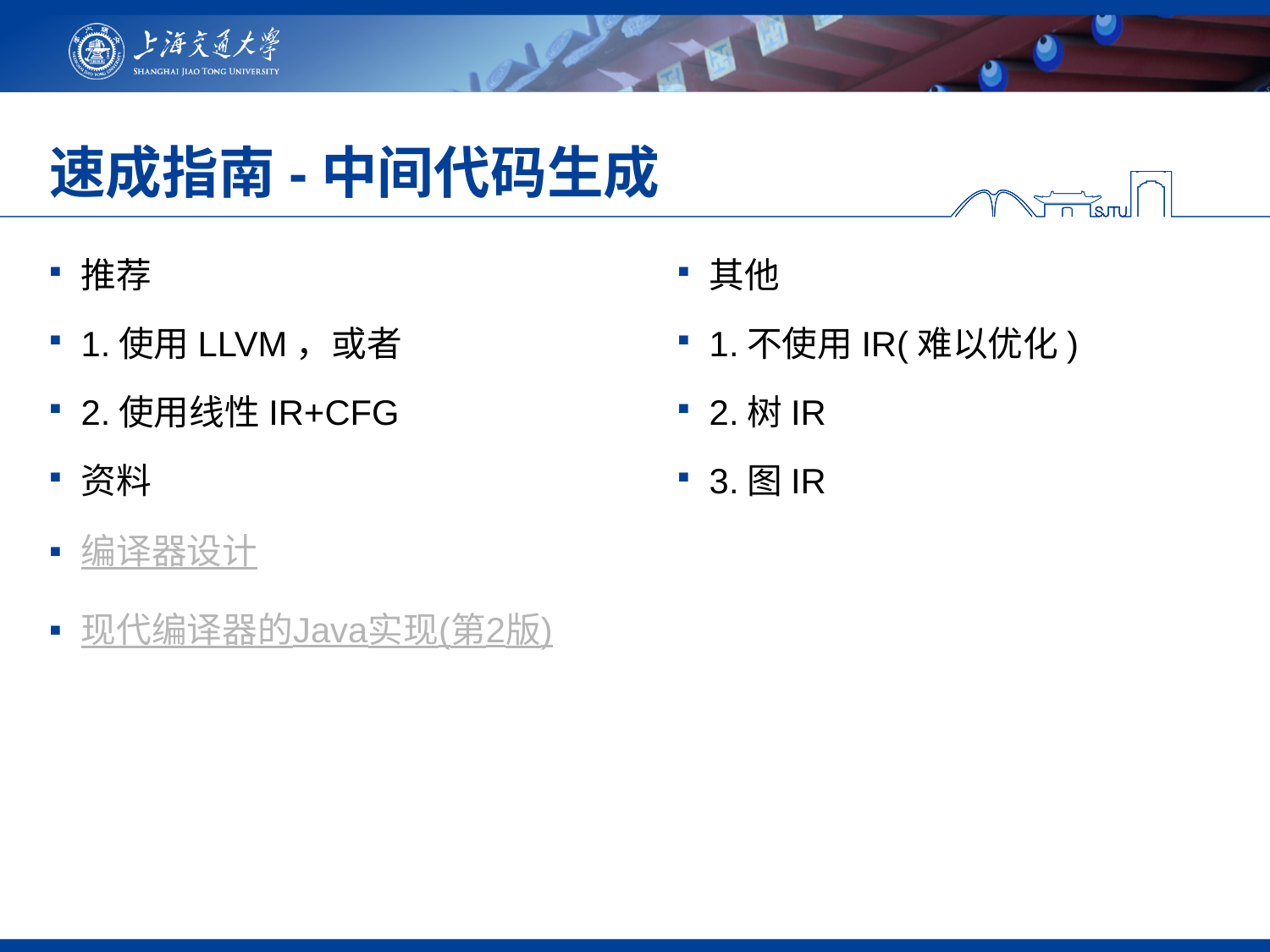

# 速成指南-中间代码生成
推荐
1.使用LLVM，或者
2.使用线性IR+CFG
资料
编译器设计
现代编译器的Java实现(第2版)
其他
1.不使用IR(难以优化)
2.树IR
3.图IR